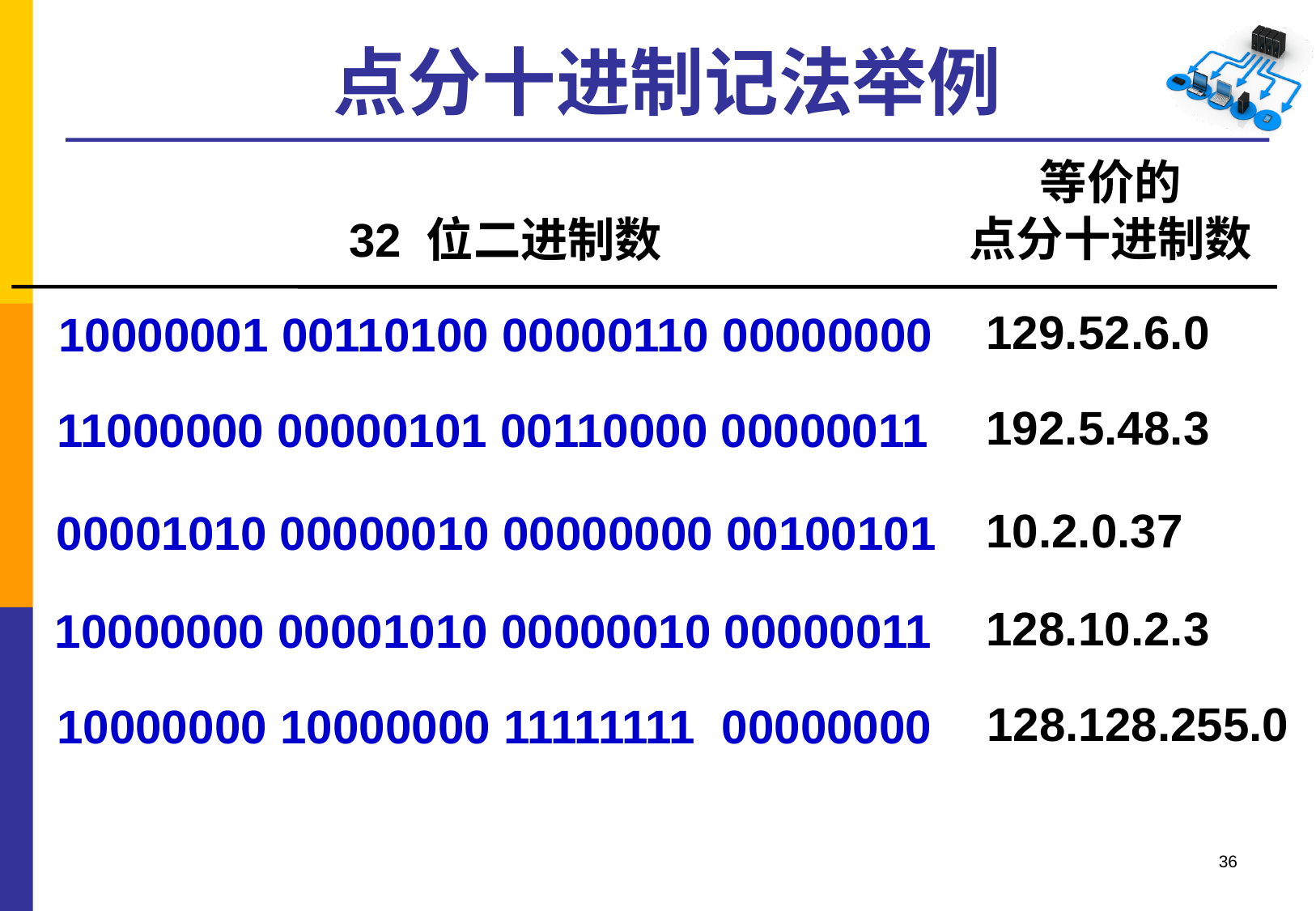

# 点分十进制记法举例
等价的
点分十进制数
32 位二进制数

129.52.6.0
10000001 00110100 00000110 00000000
192.5.48.3
11000000 00000101 00110000 00000011
10.2.0.37
00001010 00000010 00000000 00100101
128.10.2.3
10000000 00001010 00000010 00000011
128.128.255.0
10000000 10000000 11111111  00000000
36